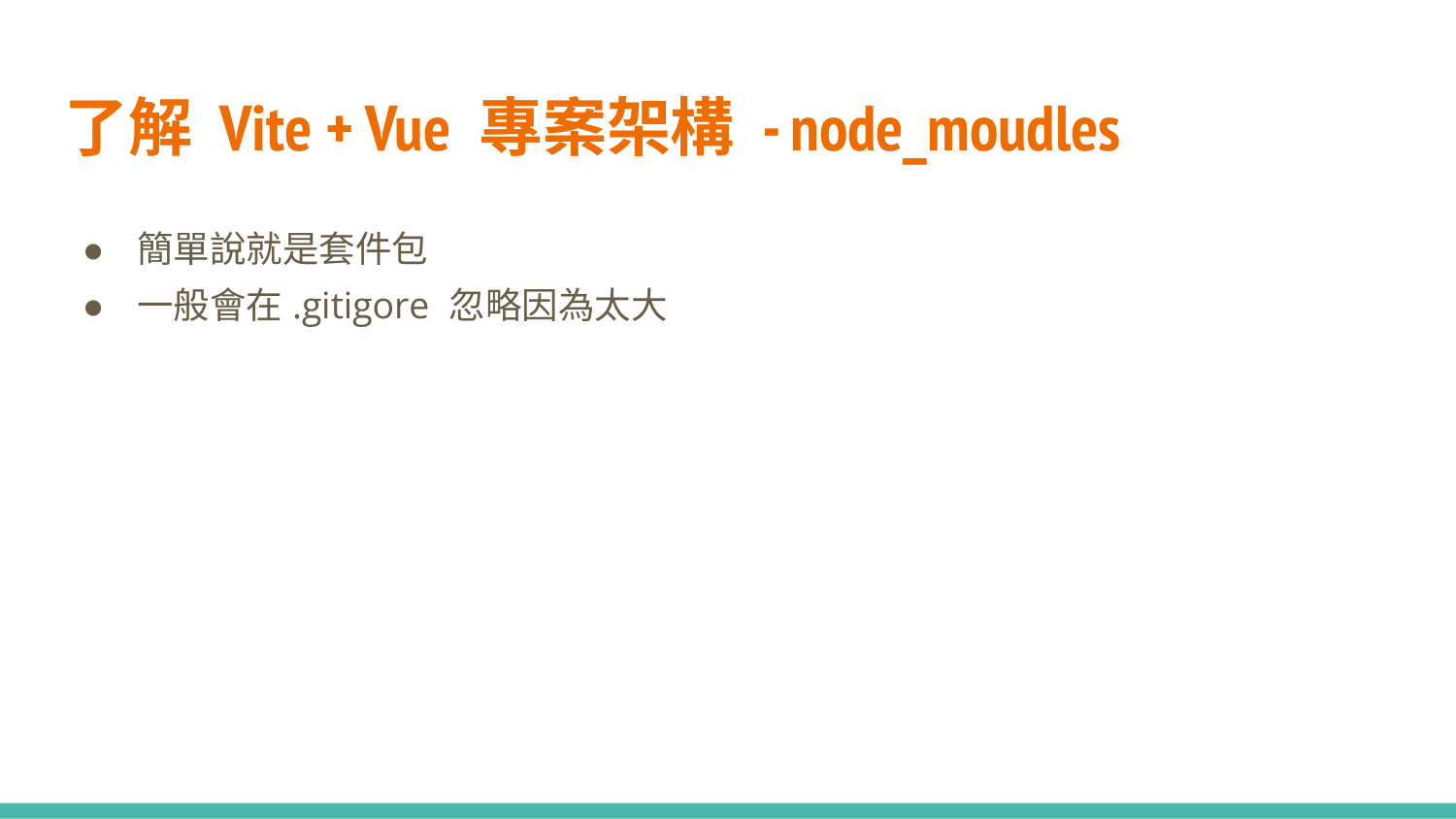

# 了解 Vite + Vue 專案架構 - node_moudles
簡單說就是套件包
一般會在.gitigore 忽略因為太大